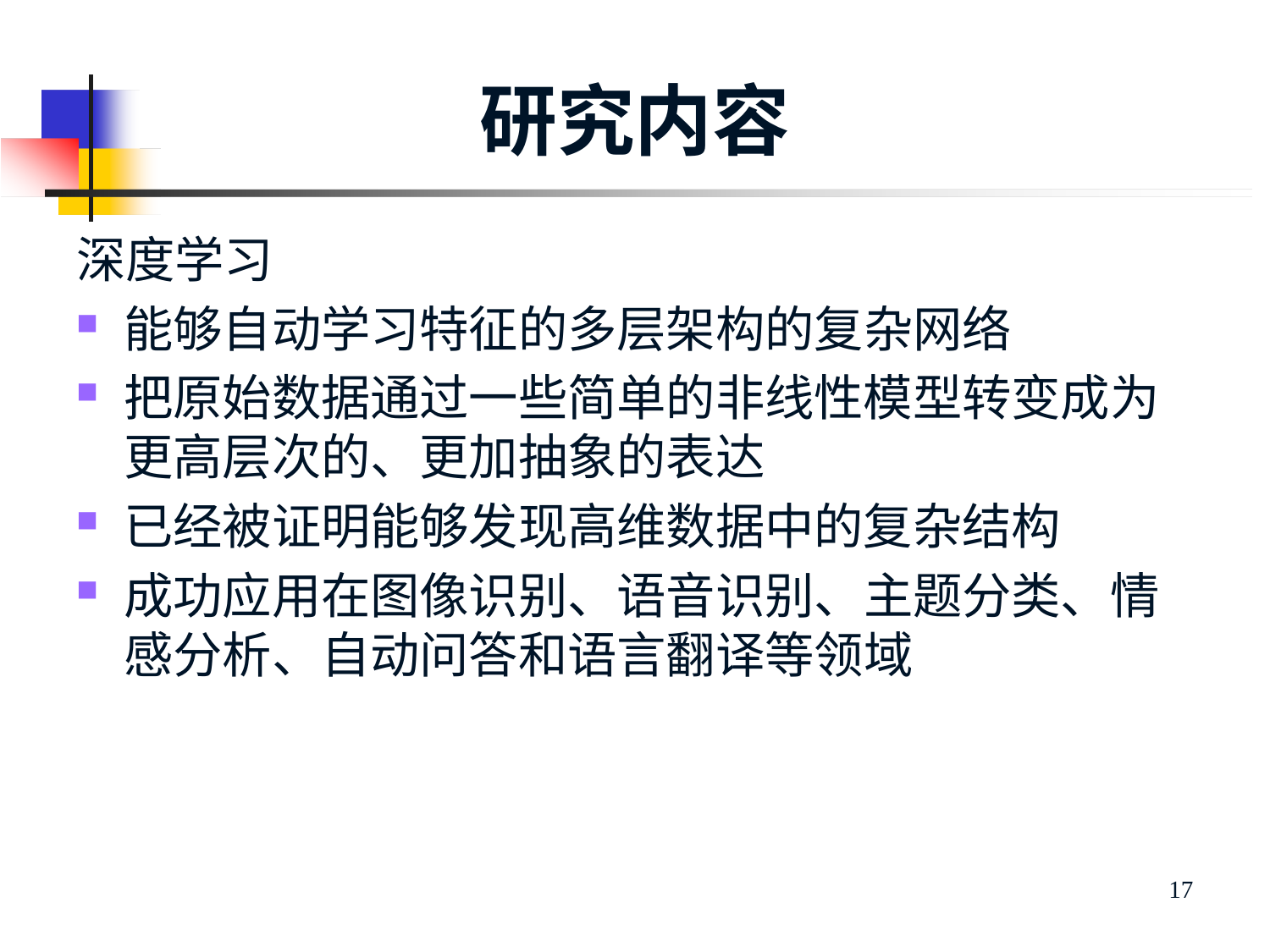

# 研究内容
深度学习
能够自动学习特征的多层架构的复杂网络
把原始数据通过一些简单的非线性模型转变成为更高层次的、更加抽象的表达
已经被证明能够发现高维数据中的复杂结构
成功应用在图像识别、语音识别、主题分类、情感分析、自动问答和语言翻译等领域
17